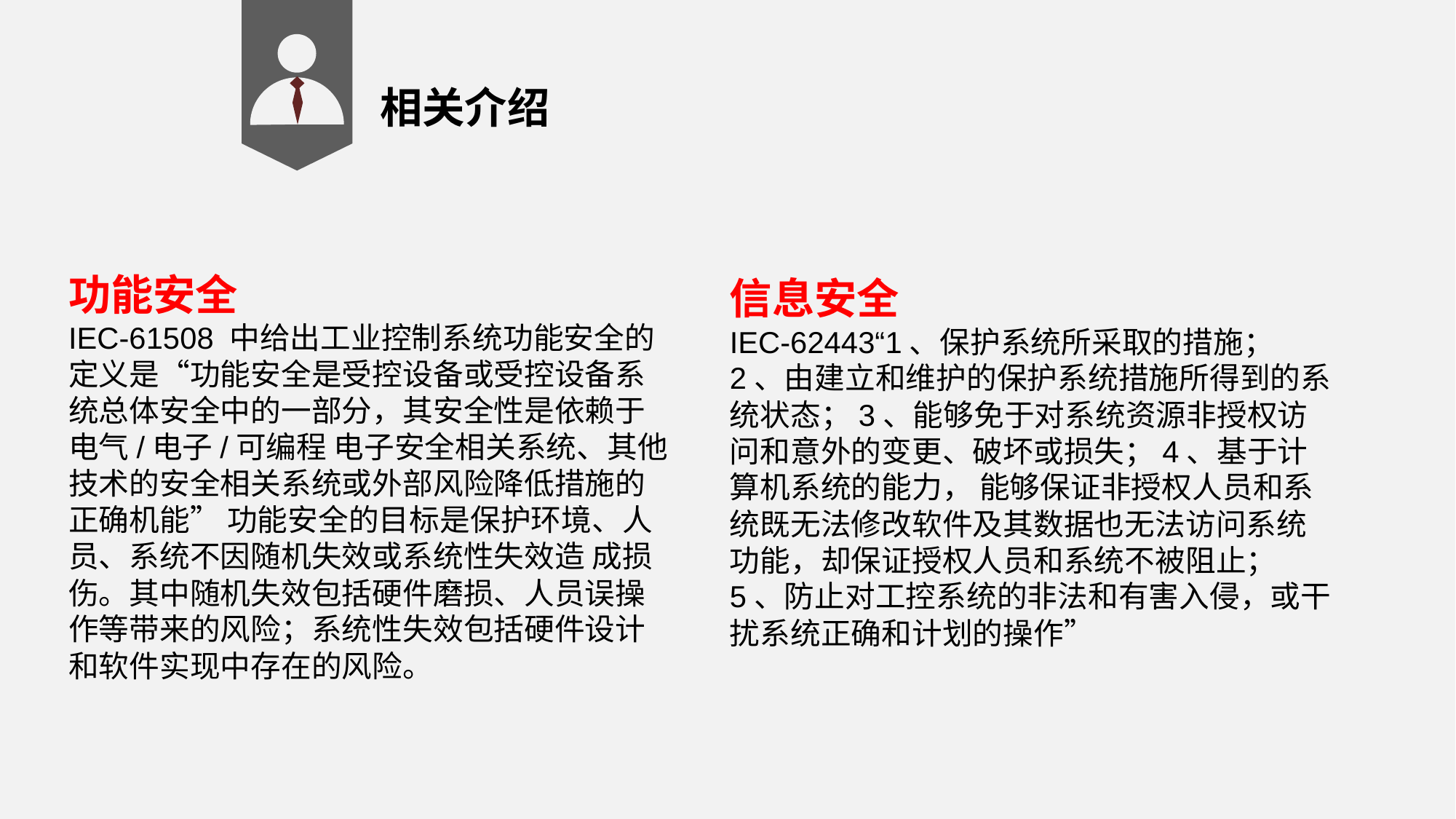

相关介绍
信息安全
IEC-62443“1、保护系统所采取的措施；2、由建立和维护的保护系统措施所得到的系统状态；3、能够免于对系统资源非授权访问和意外的变更、破坏或损失；4、基于计算机系统的能力， 能够保证非授权人员和系统既无法修改软件及其数据也无法访问系统功能，却保证授权人员和系统不被阻止；5、防止对工控系统的非法和有害入侵，或干扰系统正确和计划的操作”

功能安全
IEC-61508 中给出工业控制系统功能安全的定义是“功能安全是受控设备或受控设备系统总体安全中的一部分，其安全性是依赖于电气/电子/可编程 电子安全相关系统、其他技术的安全相关系统或外部风险降低措施的正确机能” 功能安全的目标是保护环境、人员、系统不因随机失效或系统性失效造 成损伤。其中随机失效包括硬件磨损、人员误操作等带来的风险；系统性失效包括硬件设计和软件实现中存在的风险。